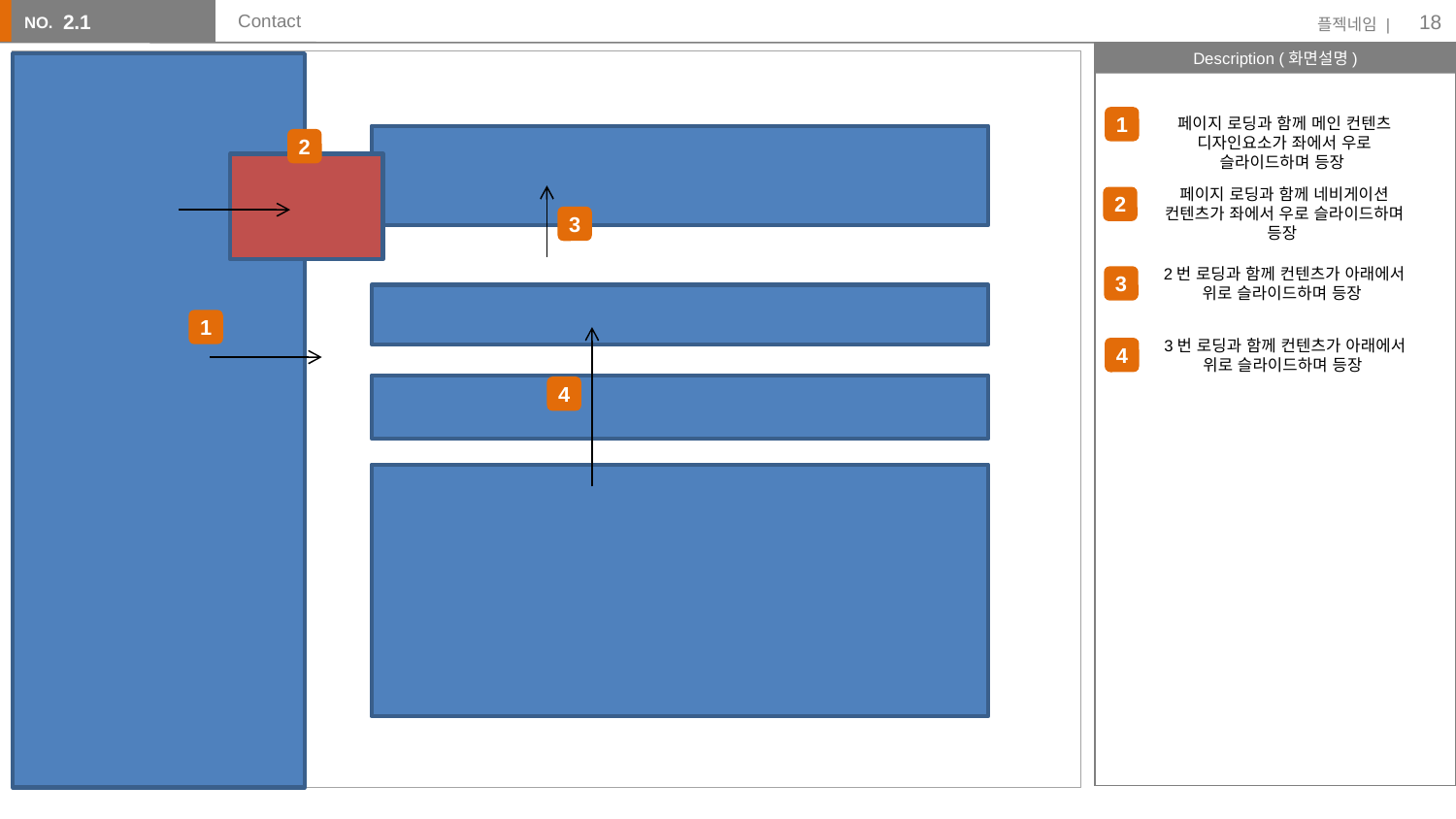

18
2.1
# Contact

Main | Project | About

페이지 로딩과 함께 메인 컨텐츠 디자인요소가 좌에서 우로 슬라이드하며 등장
1

2

페이지 로딩과 함께 네비게이션 컨텐츠가 좌에서 우로 슬라이드하며 등장
2
3
2번 로딩과 함께 컨텐츠가 아래에서 위로 슬라이드하며 등장
3

1
3번 로딩과 함께 컨텐츠가 아래에서 위로 슬라이드하며 등장
4

4